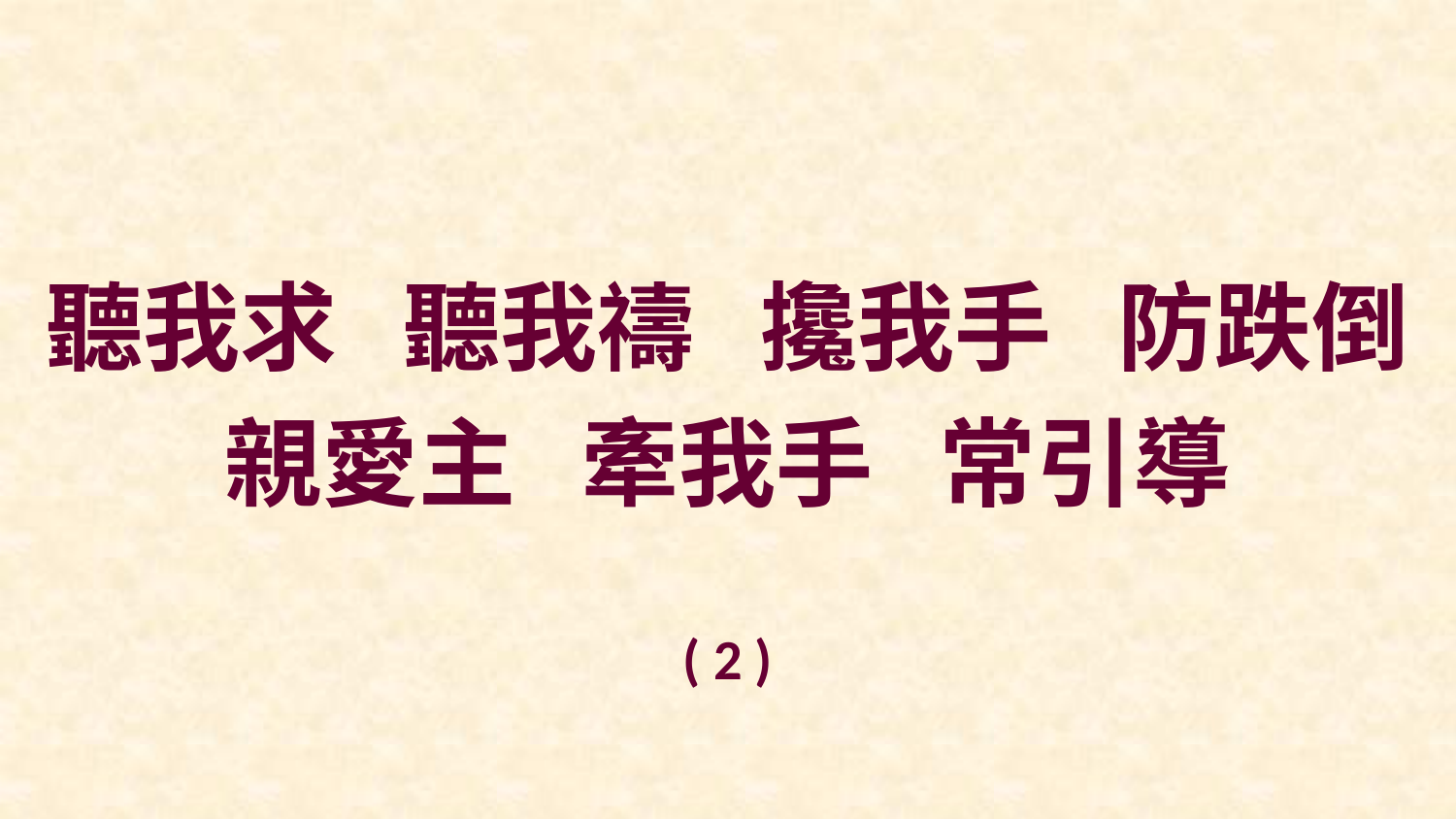

聽我求   聽我禱   攙我手   防跌倒
親愛主   牽我手   常引導
( 2 )